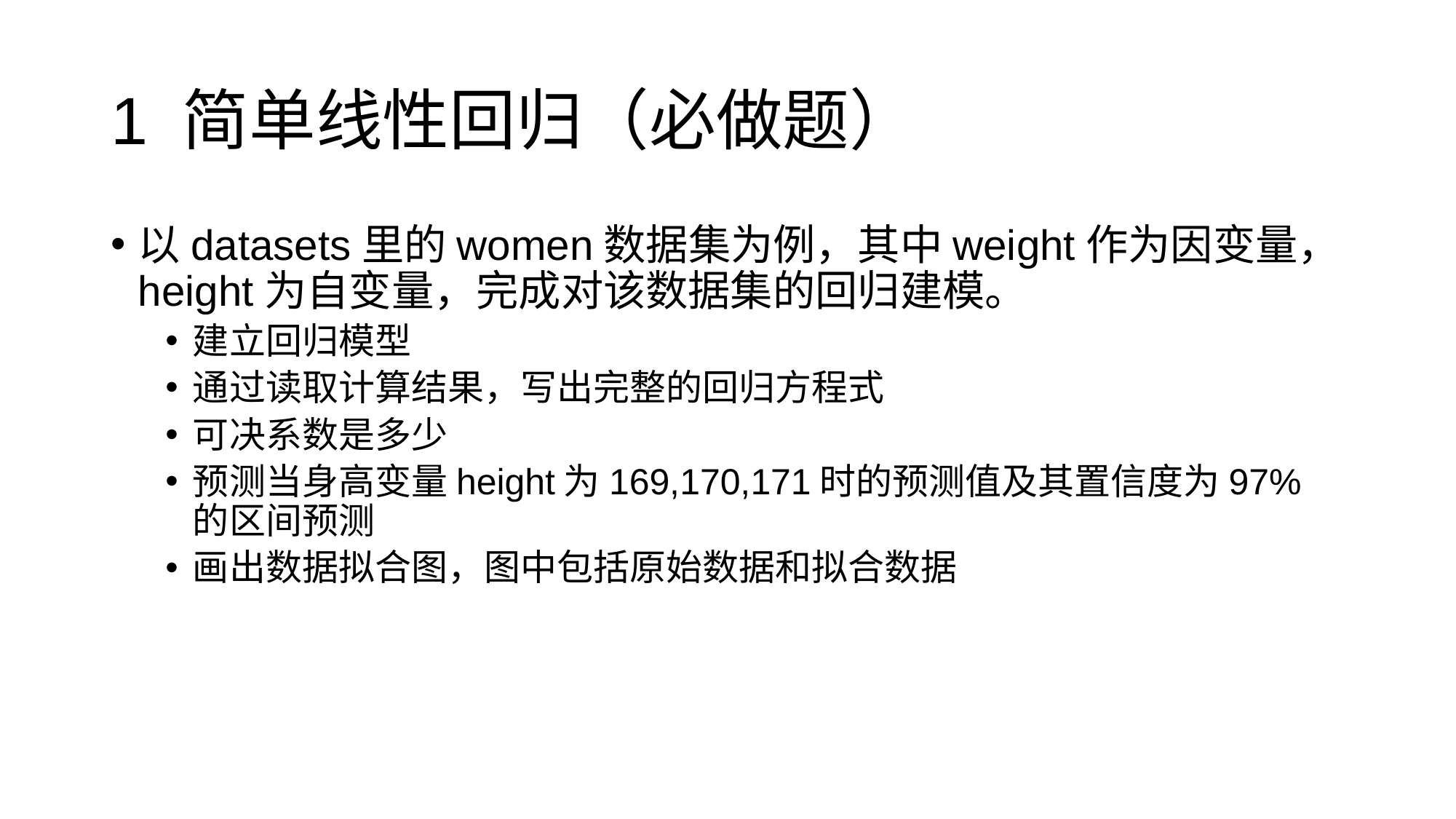

# 1 简单线性回归（必做题）
以datasets里的women数据集为例，其中weight作为因变量，height为自变量，完成对该数据集的回归建模。
建立回归模型
通过读取计算结果，写出完整的回归方程式
可决系数是多少
预测当身高变量height为169,170,171时的预测值及其置信度为97%的区间预测
画出数据拟合图，图中包括原始数据和拟合数据